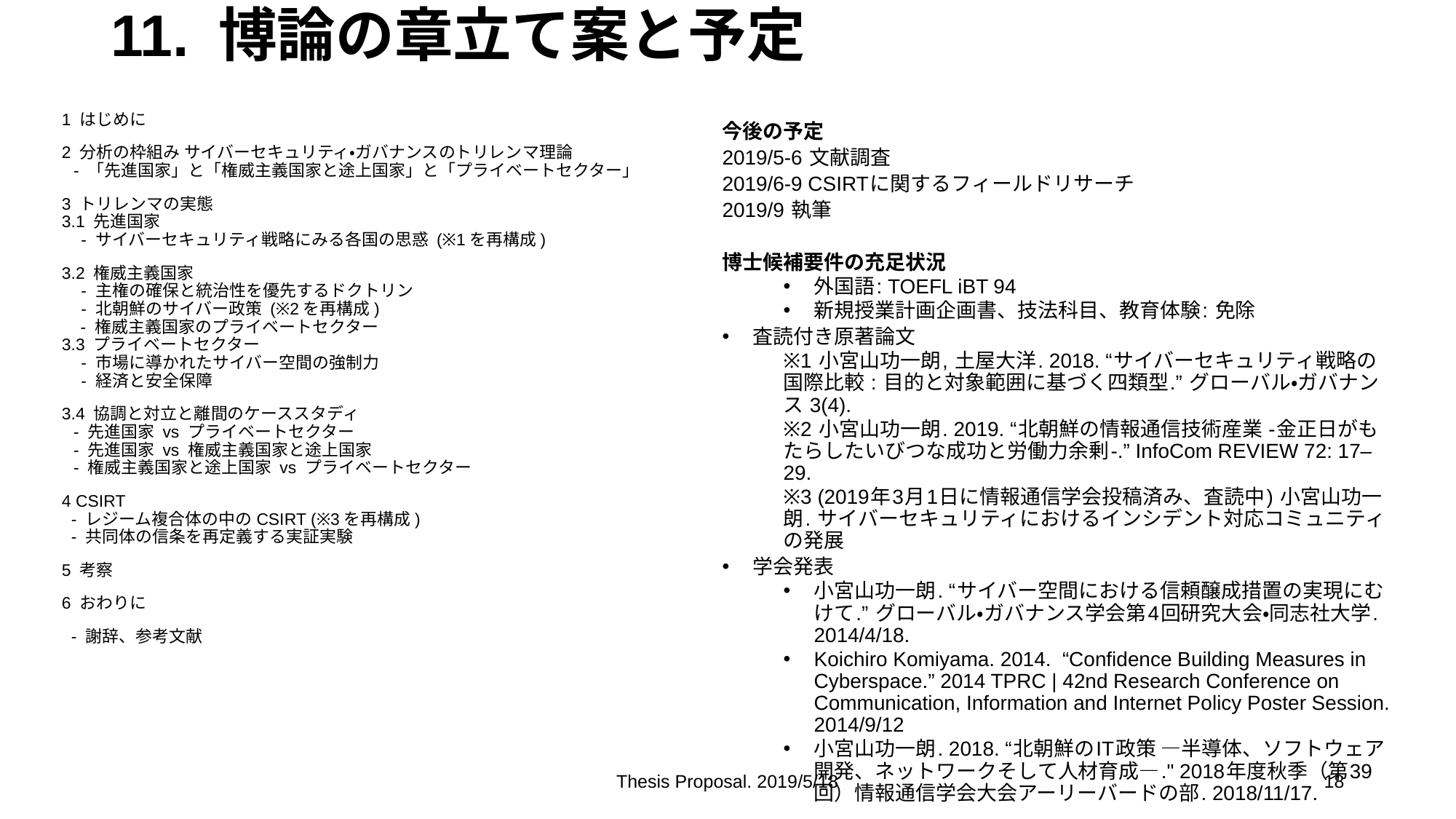

# 11. 博論の章立て案と予定

今後の予定
2019/5-6 文献調査
2019/6-9 CSIRTに関するフィールドリサーチ
2019/9 執筆

博士候補要件の充足状況
外国語: TOEFL iBT 94
新規授業計画企画書、技法科目、教育体験: 免除
査読付き原著論文
※1 小宮山功一朗, 土屋大洋. 2018. “サイバーセキュリティ戦略の国際比較 : 目的と対象範囲に基づく四類型.” グローバル・ガバナンス 3(4).
※2 小宮山功一朗. 2019. “北朝鮮の情報通信技術産業 -金正日がもたらしたいびつな成功と労働力余剰-.” InfoCom REVIEW 72: 17–29.
※3 (2019年3月1日に情報通信学会投稿済み、査読中) 小宮山功一朗. サイバーセキュリティにおけるインシデント対応コミュニティの発展
学会発表
小宮山功一朗. “サイバー空間における信頼醸成措置の実現にむけて.” グローバル・ガバナンス学会第4回研究大会・同志社大学. 2014/4/18.
Koichiro Komiyama. 2014.  “Confidence Building Measures in Cyberspace.” 2014 TPRC | 42nd Research Conference on Communication, Information and Internet Policy Poster Session. 2014/9/12
小宮山功一朗. 2018. “北朝鮮のIT政策 ―半導体、ソフトウェア開発、ネットワークそして人材育成―." 2018年度秋季（第39回）情報通信学会大会アーリーバードの部. 2018/11/17.
1 はじめに
2 分析の枠組み サイバーセキュリティ・ガバナンスのトリレンマ理論
  - 「先進国家」と「権威主義国家と途上国家」と「プライベートセクター」
3 トリレンマの実態
3.1 先進国家
    - サイバーセキュリティ戦略にみる各国の思惑 (※1を再構成)
3.2 権威主義国家
    - 主権の確保と統治性を優先するドクトリン
    - 北朝鮮のサイバー政策 (※2を再構成)
    - 権威主義国家のプライベートセクター
3.3 プライベートセクター
    - 市場に導かれたサイバー空間の強制力
    - 経済と安全保障
3.4 協調と対立と離間のケーススタディ
  - 先進国家 vs プライベートセクター
  - 先進国家 vs 権威主義国家と途上国家
  - 権威主義国家と途上国家 vs プライベートセクター
4 CSIRT
  - レジーム複合体の中のCSIRT (※3を再構成)
  - 共同体の信条を再定義する実証実験
5 考察
6 おわりに
  - 謝辞、参考文献

Thesis Proposal. 2019/5/18
18